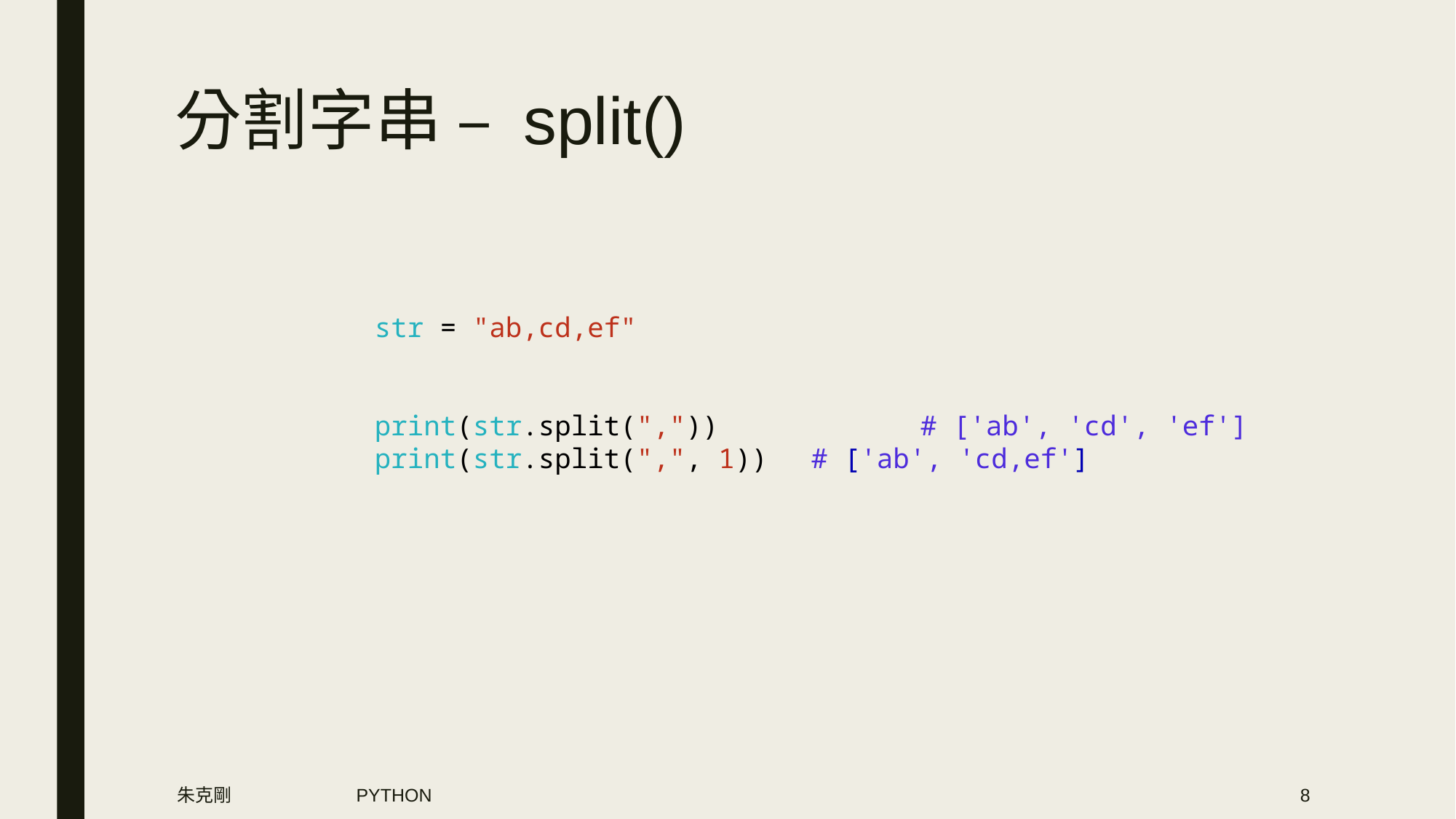

# 分割字串 – split()
str = "ab,cd,ef"

print(str.split(","))		# ['ab', 'cd', 'ef']
print(str.split(",", 1))	# ['ab', 'cd,ef']
朱克剛
PYTHON
8